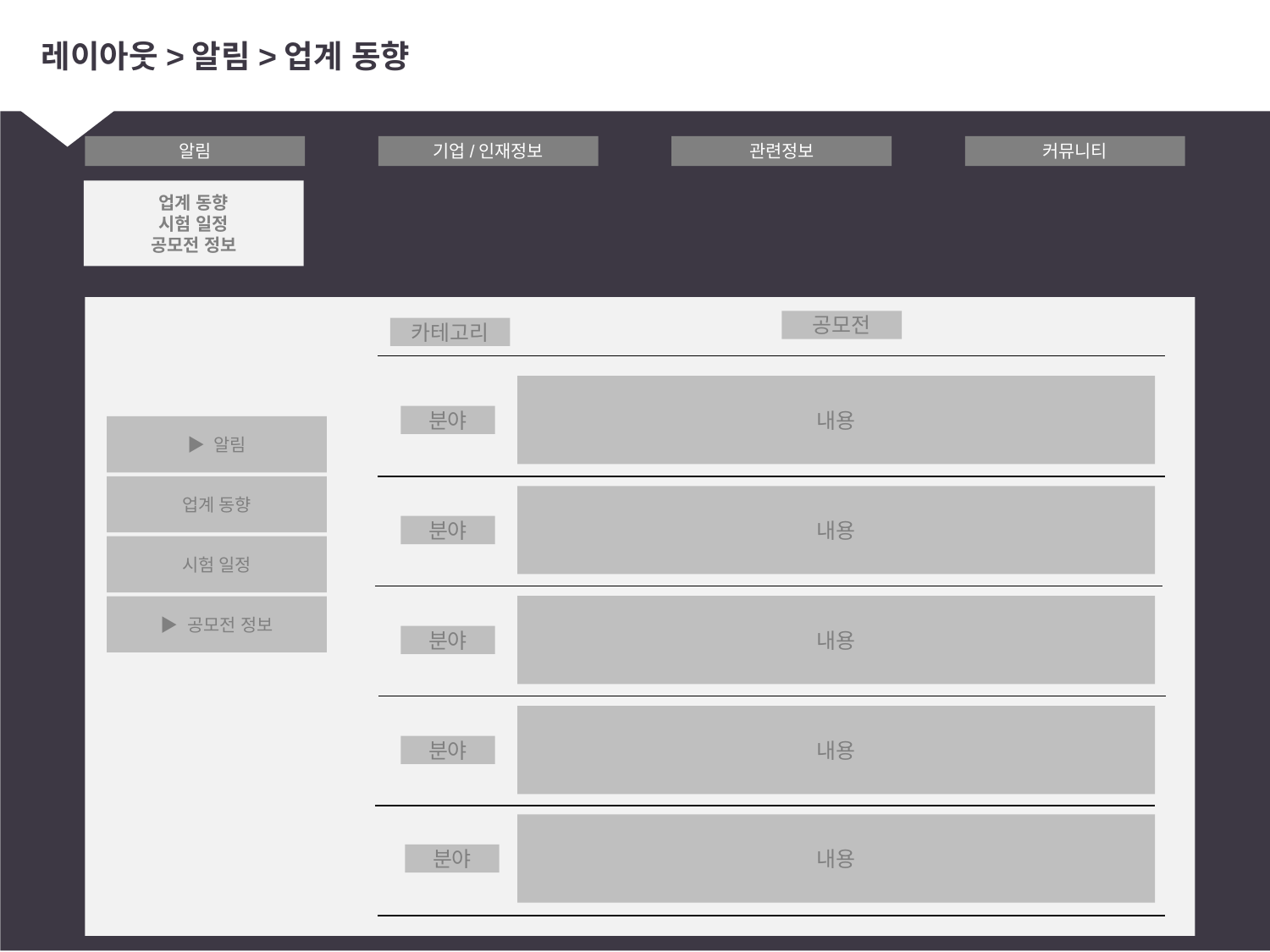

# 레이아웃>알림>업계 동향
알림
기업/인재정보
관련정보
커뮤니티
업계 동향
시험 일정
공모전 정보

공모전
카테고리
내용
분야
▶ 알림
업계 동향
내용
분야
시험 일정
내용
▶ 공모전 정보
분야
내용
분야
내용
분야